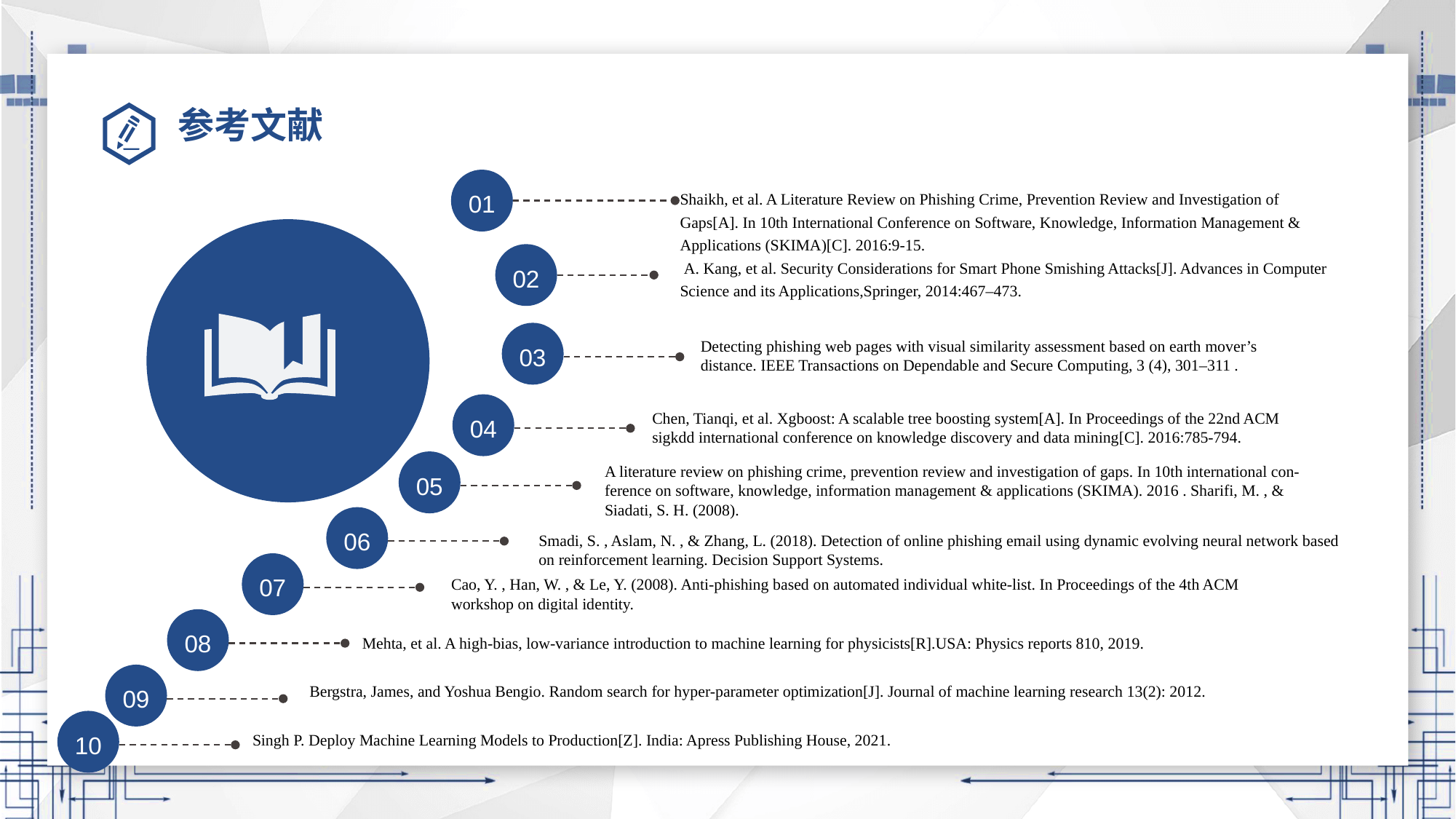

# 参考文献

01
Shaikh, et al. A Literature Review on Phishing Crime, Prevention Review and Investigation of Gaps[A]. In 10th International Conference on Software, Knowledge, Information Management & Applications (SKIMA)[C]. 2016:9-15.
 A. Kang, et al. Security Considerations for Smart Phone Smishing Attacks[J]. Advances in Computer Science and its Applications,Springer, 2014:467–473.

02

03
	Detecting phishing web pages with visual similarity assessment based on earth mover’s 	distance. IEEE Transactions on Dependable and Secure Computing, 3 (4), 301–311 .

04
Chen, Tianqi, et al. Xgboost: A scalable tree boosting system[A]. In Proceedings of the 22nd ACM sigkdd international conference on knowledge discovery and data mining[C]. 2016:785-794.

05
A literature review on phishing crime, prevention review and investigation of gaps. In 10th international con- ference on software, knowledge, information management & applications (SKIMA). 2016 . Sharifi, M. , & Siadati, S. H. (2008).

06
Smadi, S. , Aslam, N. , & Zhang, L. (2018). Detection of online phishing email using dynamic evolving neural network based on reinforcement learning. Decision Support Systems.

07
Cao, Y. , Han, W. , & Le, Y. (2008). Anti-phishing based on automated individual white-list. In Proceedings of the 4th ACM workshop on digital identity.

08
Mehta, et al. A high-bias, low-variance introduction to machine learning for physicists[R].USA: Physics reports 810, 2019.

09
 Bergstra, James, and Yoshua Bengio. Random search for hyper-parameter optimization[J]. Journal of machine learning research 13(2): 2012.

10
Singh P. Deploy Machine Learning Models to Production[Z]. India: Apress Publishing House, 2021.